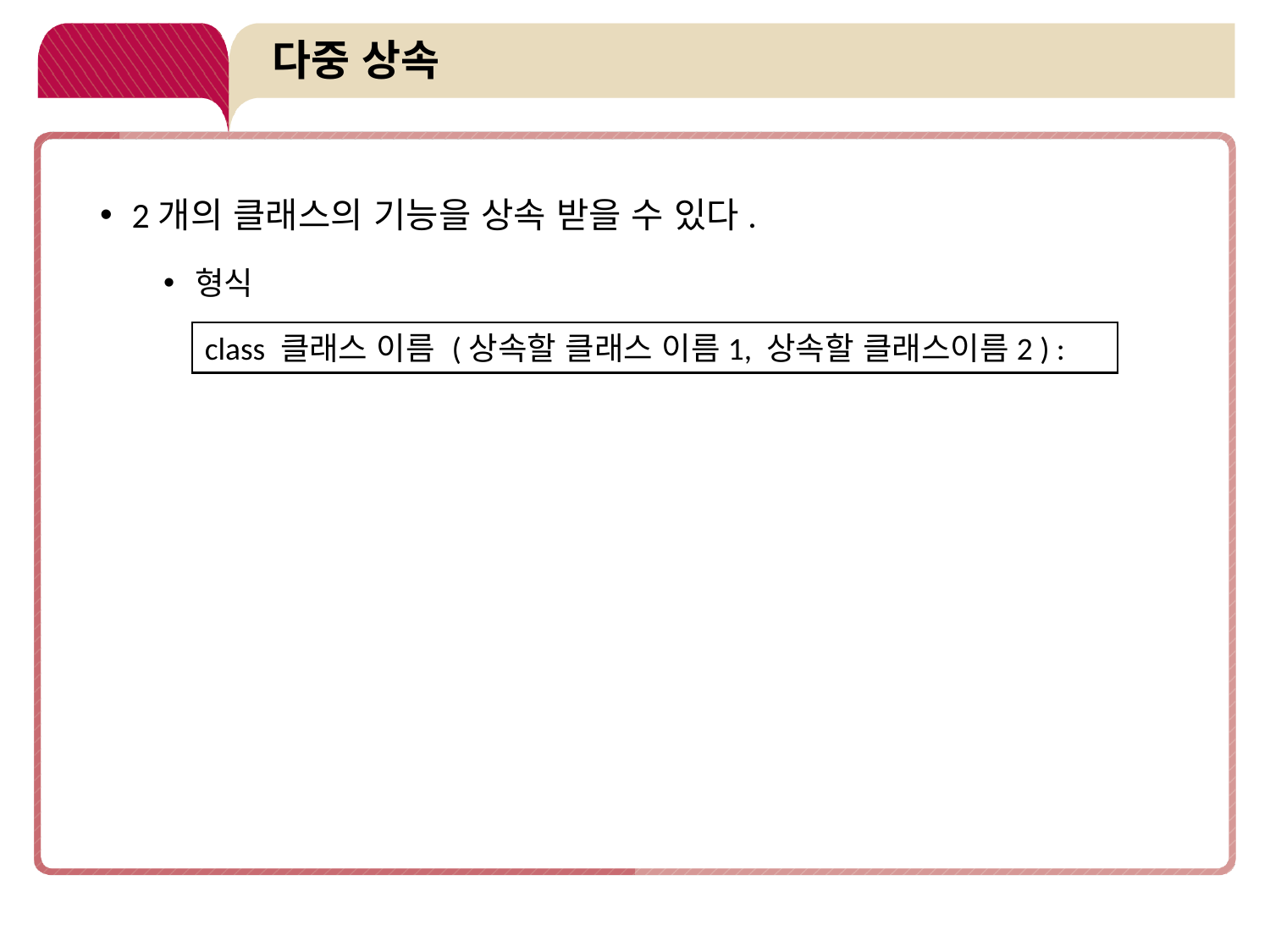

# 다중 상속
2개의 클래스의 기능을 상속 받을 수 있다.
형식

class 클래스 이름 (상속할 클래스 이름1, 상속할 클래스이름2 ) :